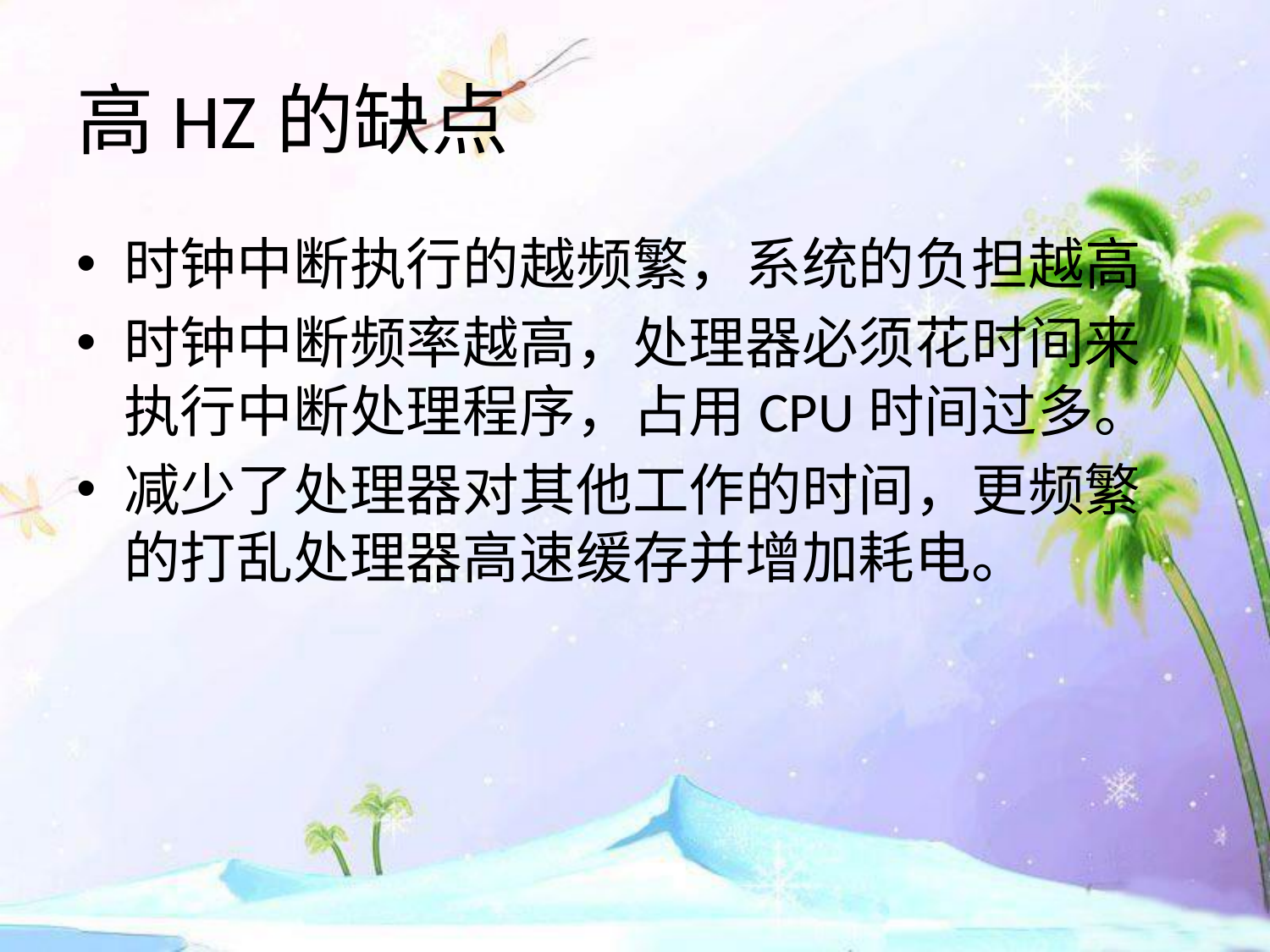

# 高HZ的缺点
时钟中断执行的越频繁，系统的负担越高
时钟中断频率越高，处理器必须花时间来执行中断处理程序，占用CPU时间过多。
减少了处理器对其他工作的时间，更频繁的打乱处理器高速缓存并增加耗电。